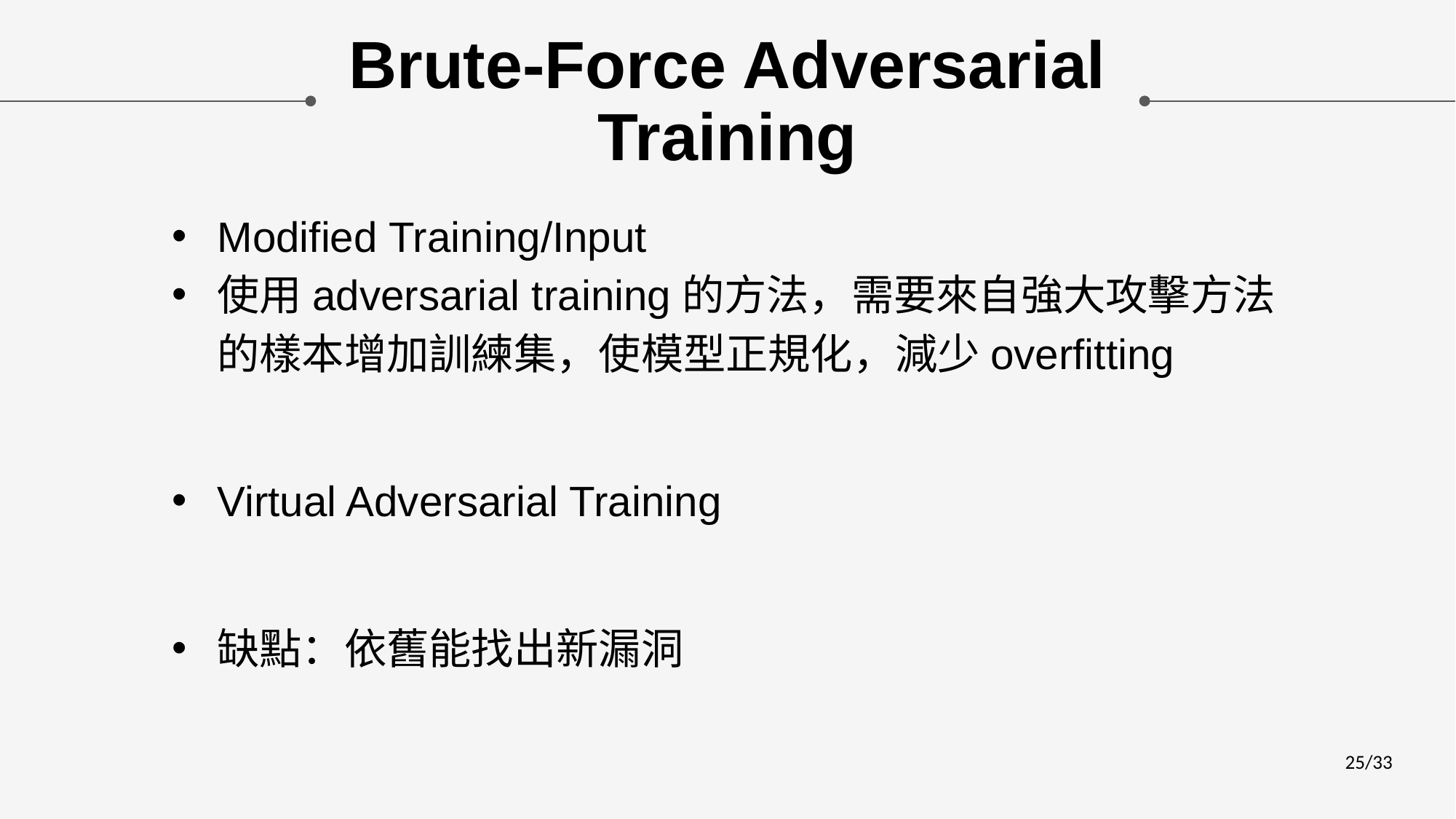

# Brute-Force Adversarial Training

Modified Training/Input
使用adversarial training的方法，需要來自強大攻擊方法的樣本增加訓練集，使模型正規化，減少overfitting

Virtual Adversarial Training

缺點：依舊能找出新漏洞

25/33